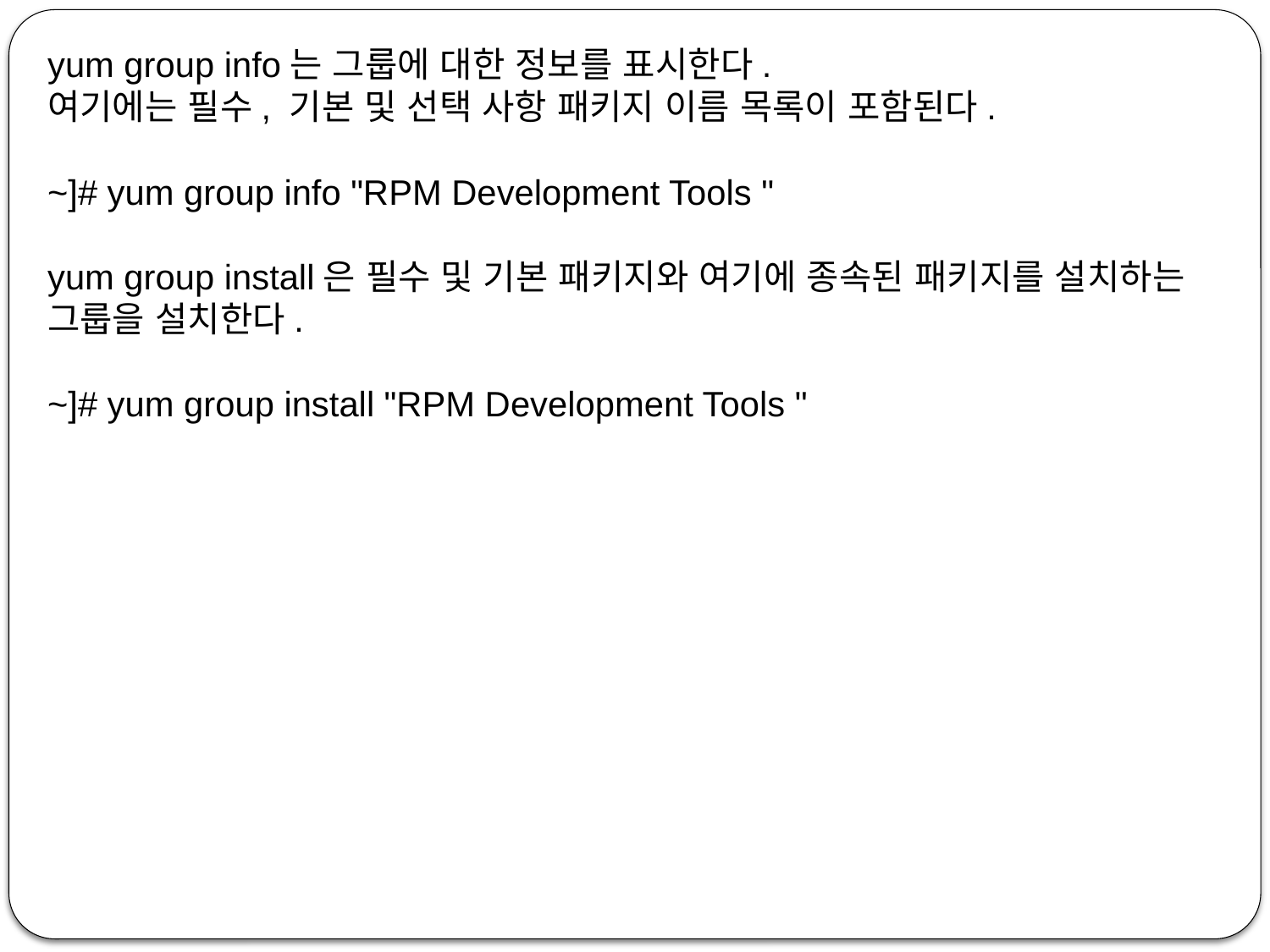

yum group info는 그룹에 대한 정보를 표시한다.
여기에는 필수, 기본 및 선택 사항 패키지 이름 목록이 포함된다.

~]# yum group info "RPM Development Tools "

yum group install은 필수 및 기본 패키지와 여기에 종속된 패키지를 설치하는 그룹을 설치한다.

~]# yum group install "RPM Development Tools "